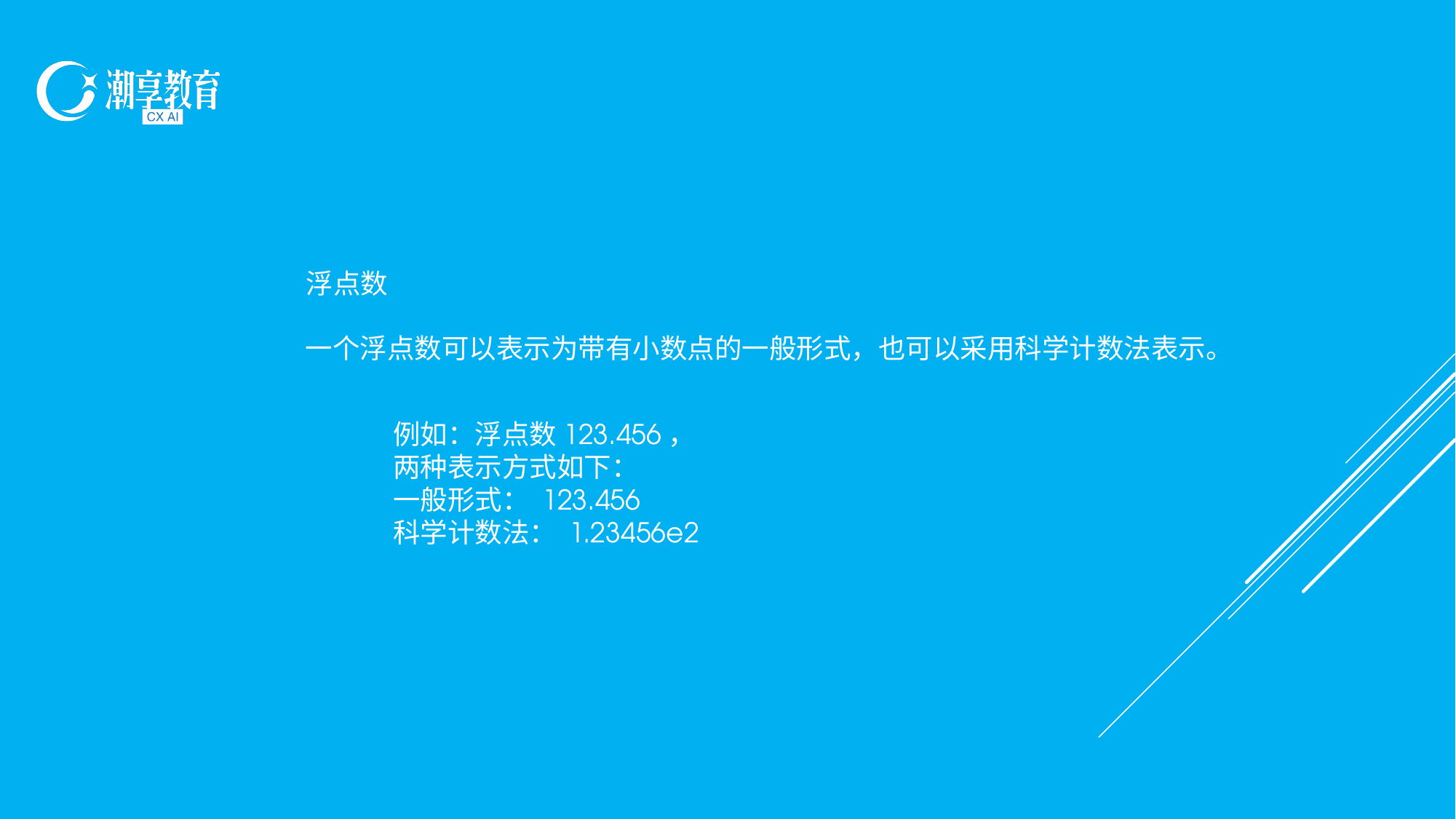

浮点数
一个浮点数可以表示为带有小数点的一般形式，也可以采用科学计数法表示。
例如：浮点数123.456，
两种表示方式如下：
一般形式： 123.456
科学计数法： 1.23456e2